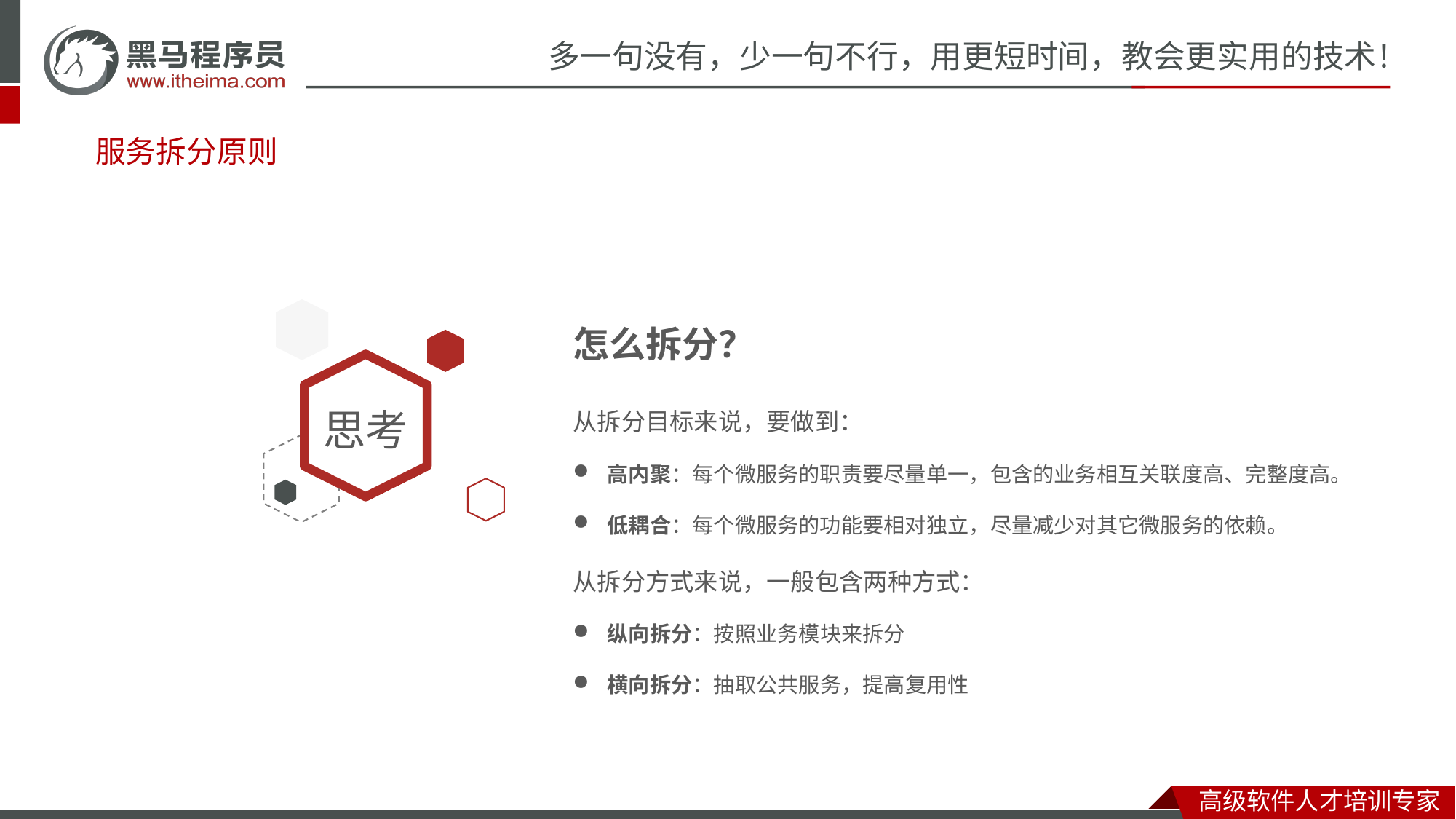

服务拆分原则
怎么拆分？

从拆分目标来说，要做到：
高内聚：每个微服务的职责要尽量单一，包含的业务相互关联度高、完整度高。
低耦合：每个微服务的功能要相对独立，尽量减少对其它微服务的依赖。
从拆分方式来说，一般包含两种方式：
纵向拆分：按照业务模块来拆分
横向拆分：抽取公共服务，提高复用性
思考